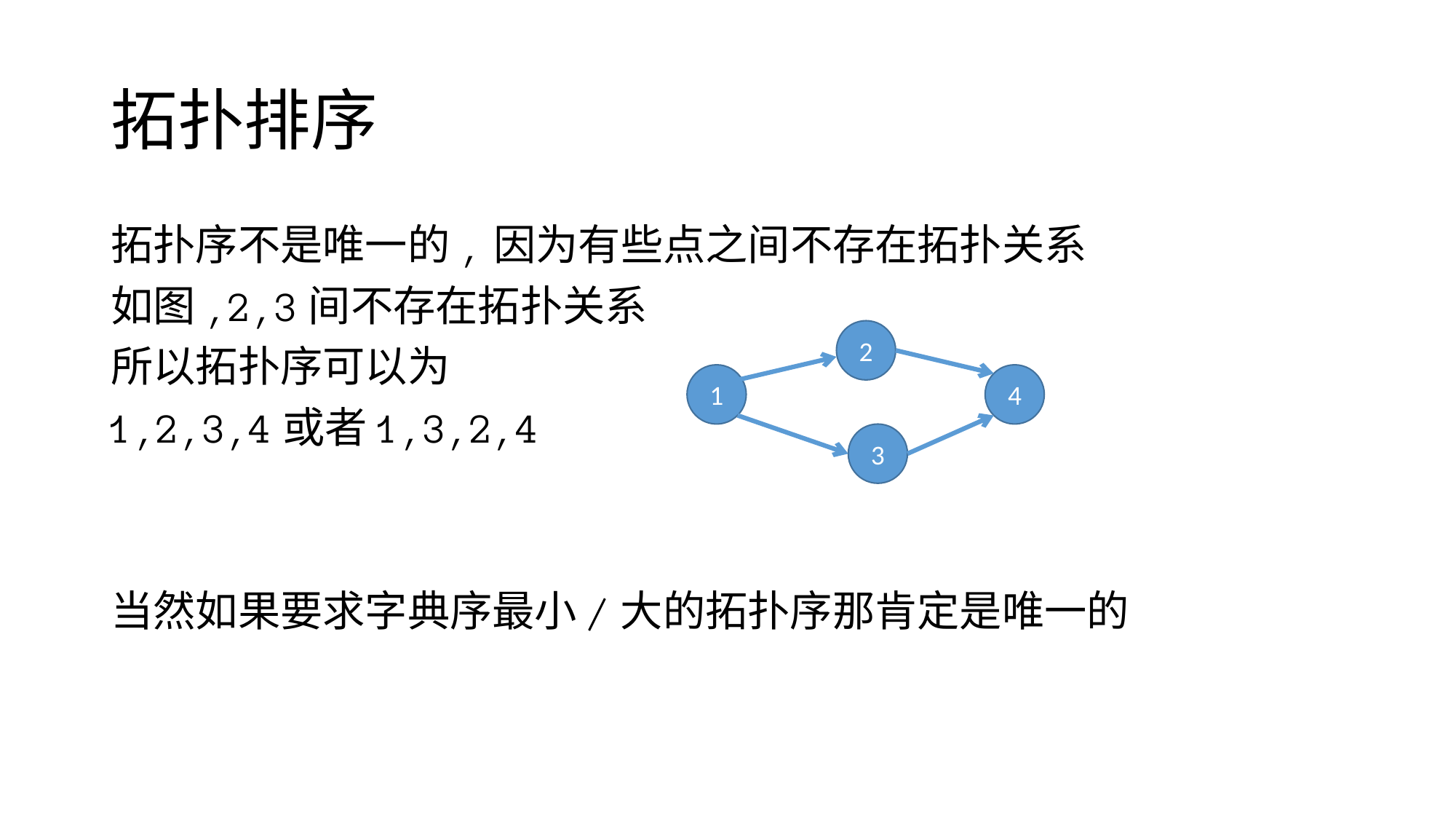

# 拓扑排序
拓扑序不是唯一的,因为有些点之间不存在拓扑关系
如图,2,3间不存在拓扑关系
所以拓扑序可以为
1,2,3,4或者1,3,2,4

当然如果要求字典序最小/大的拓扑序那肯定是唯一的
2
1
3
4